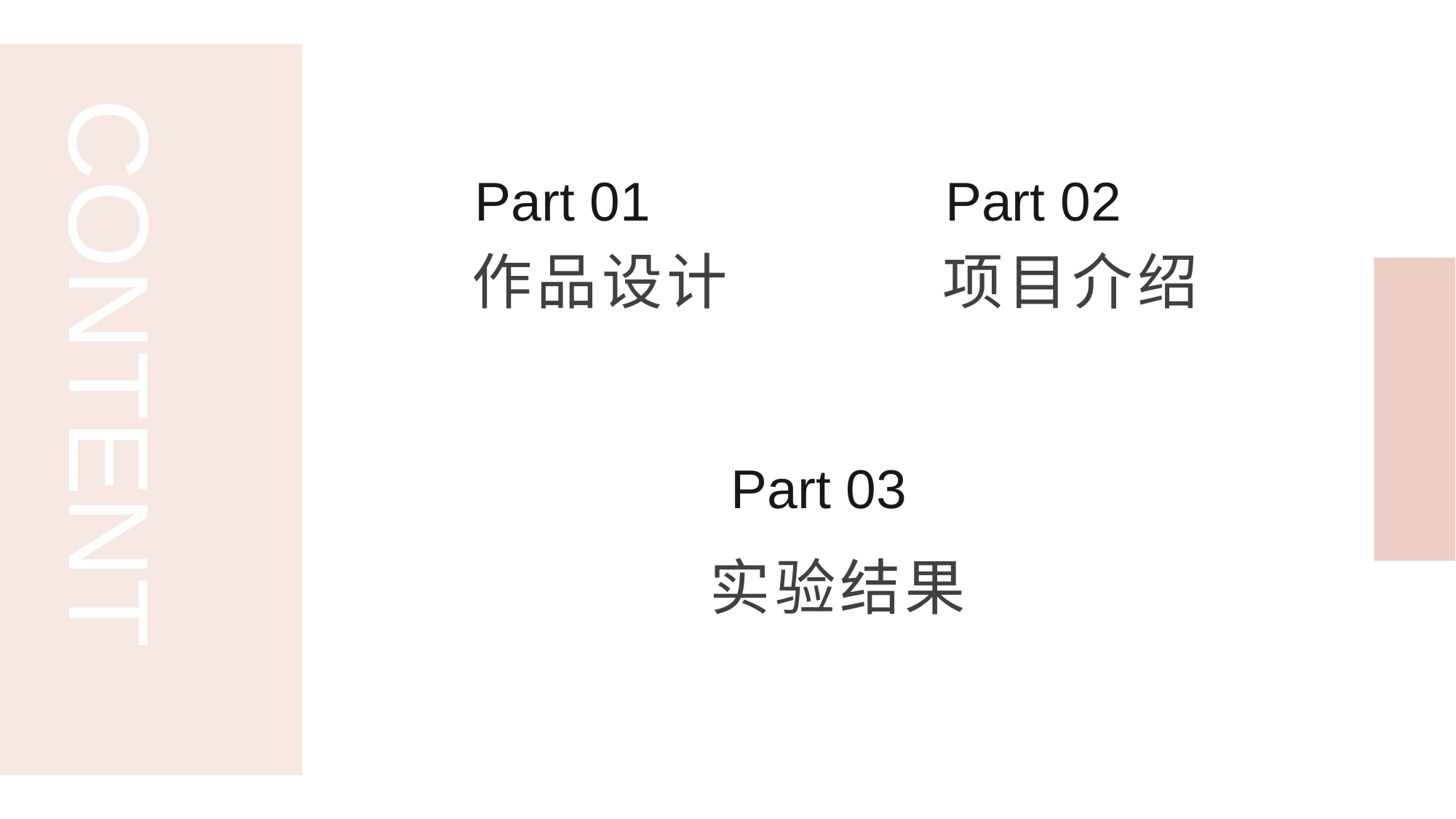

CONTENT
Part 01
Part 02
作品设计
项目介绍

Part 03
实验结果